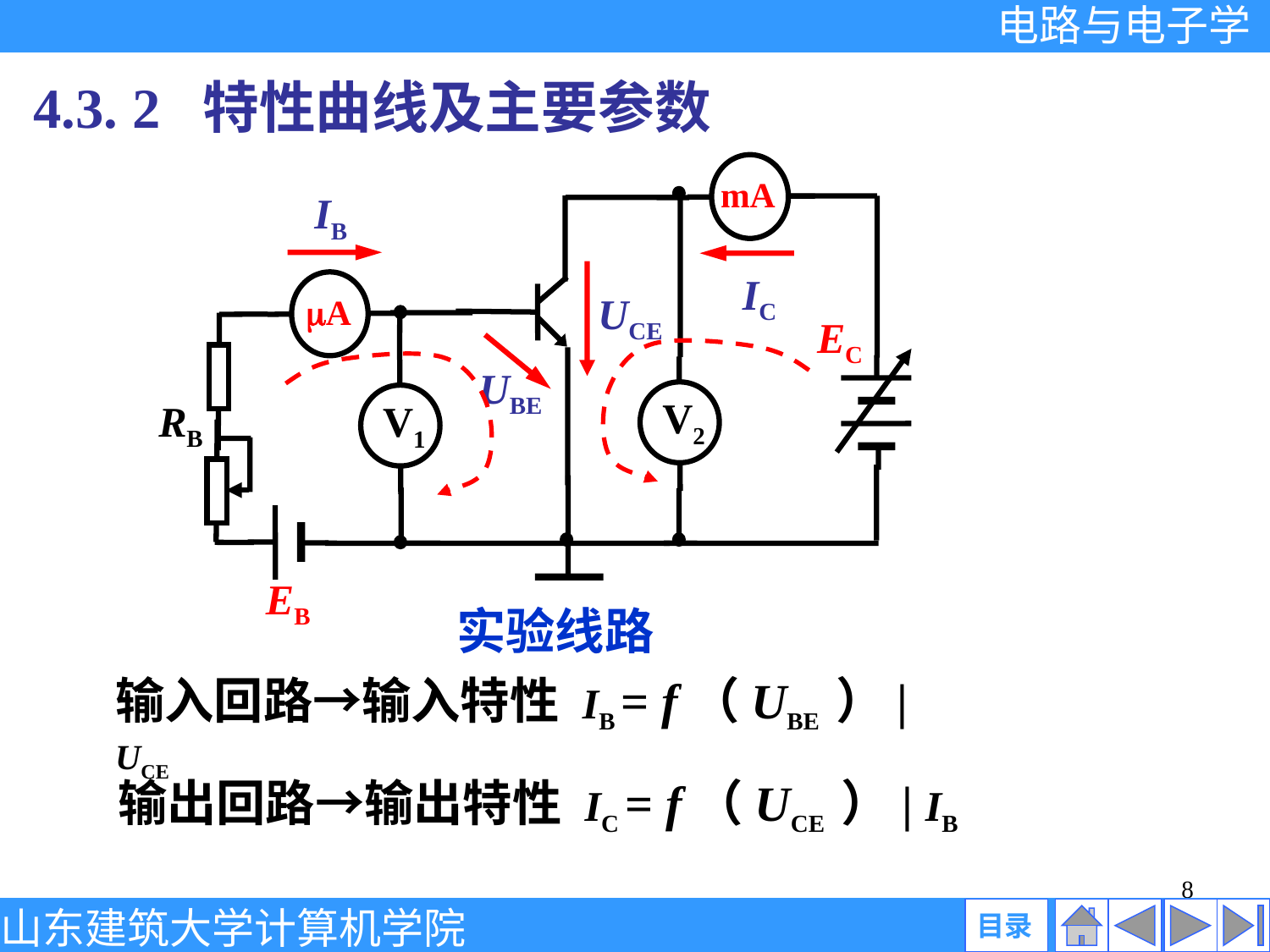

4.3. 2  特性曲线及主要参数

mA
IB

IC

μA

UCE

EC

V2
UBE

RB
V1

EB

 实验线路

输入回路→输入特性 IB = f（UBE ）| UCE
输出回路→输出特性 IC = f（UCE ）| IB